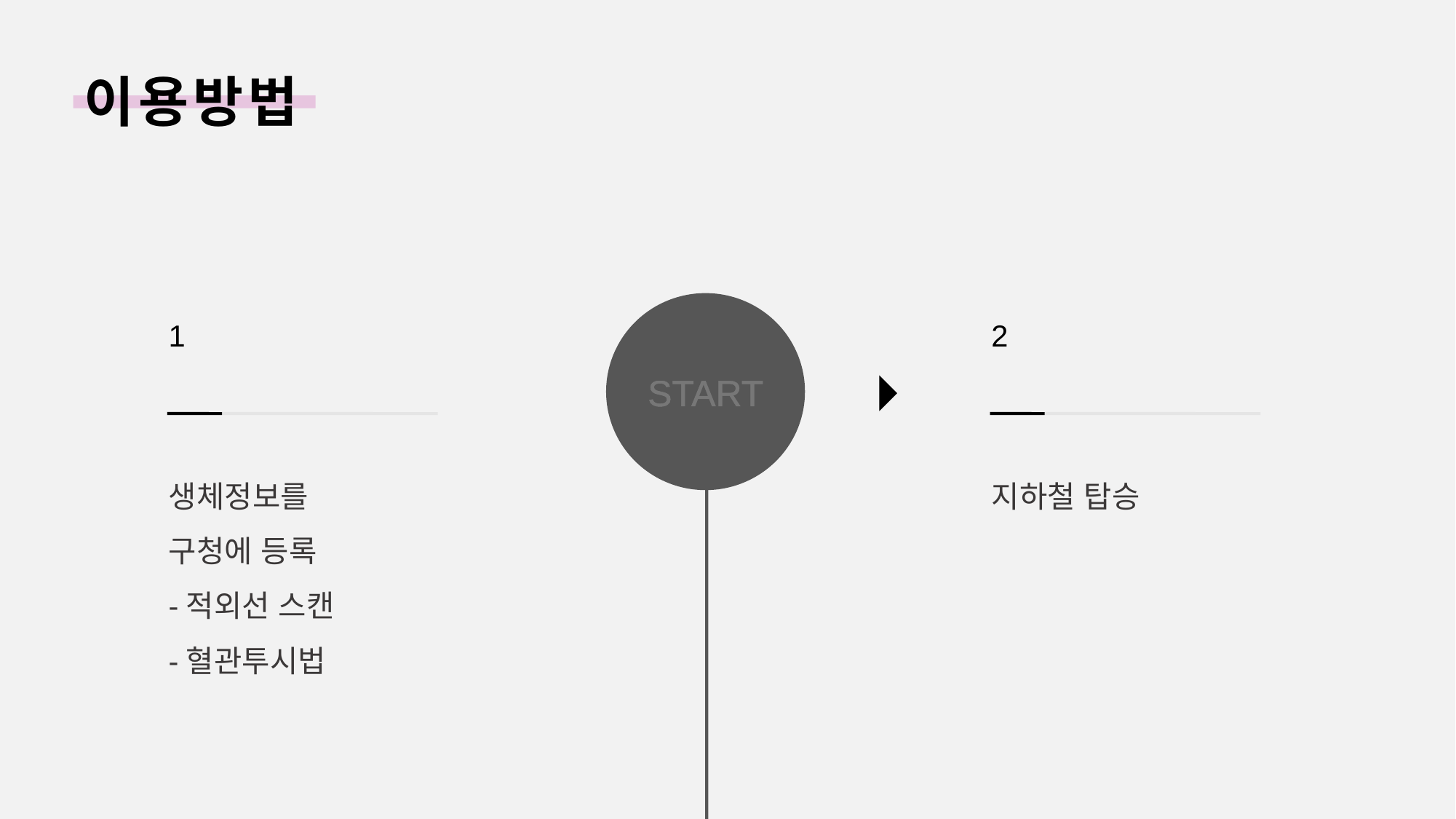

이용방법

START

1

생체정보를
구청에 등록
-적외선 스캔
-혈관투시법

2

지하철 탑승